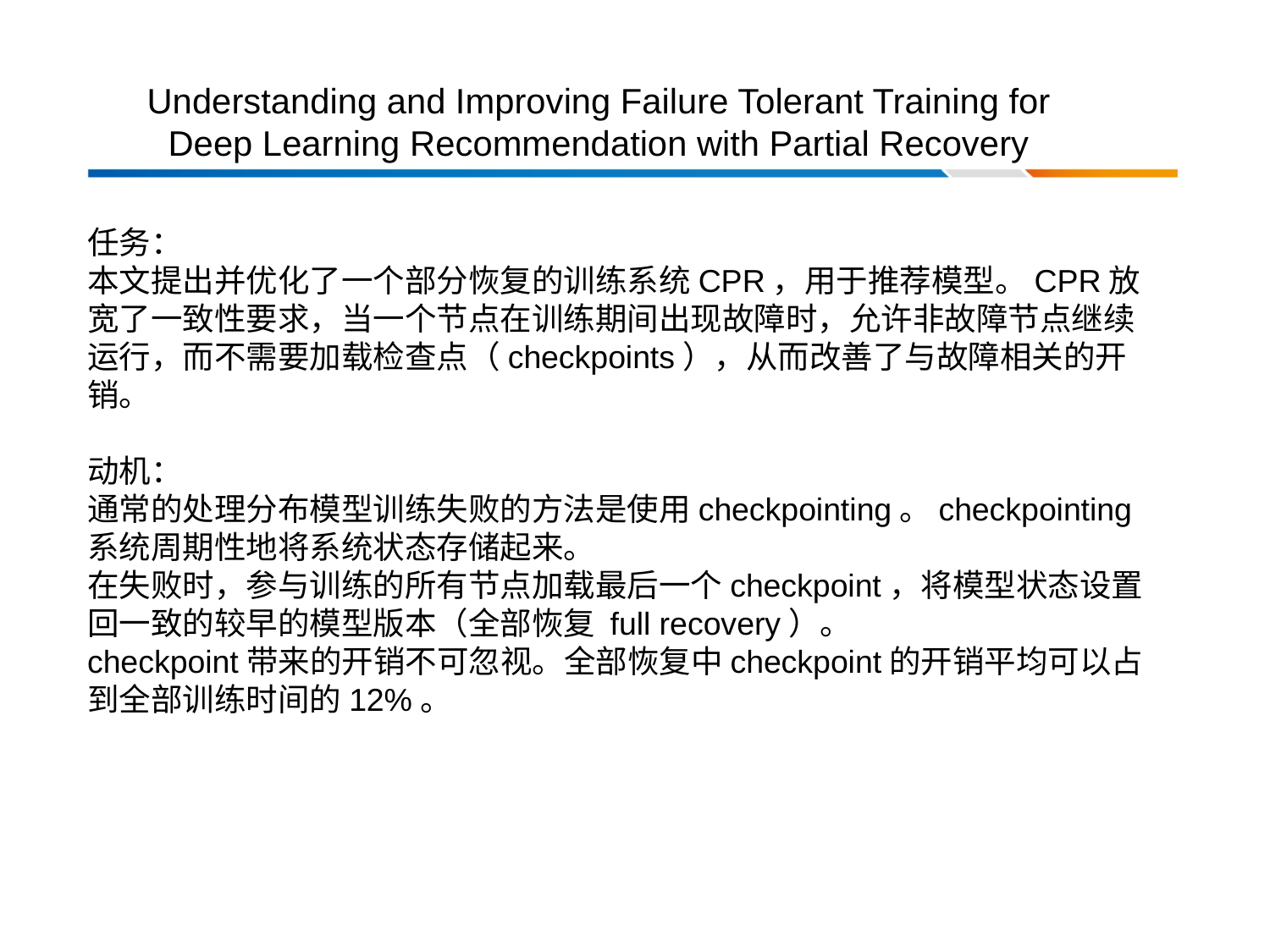

# Understanding and Improving Failure Tolerant Training for Deep Learning Recommendation with Partial Recovery
任务：
本文提出并优化了一个部分恢复的训练系统CPR，用于推荐模型。CPR放宽了一致性要求，当一个节点在训练期间出现故障时，允许非故障节点继续运行，而不需要加载检查点（checkpoints），从而改善了与故障相关的开销。

动机：
通常的处理分布模型训练失败的方法是使用checkpointing。checkpointing系统周期性地将系统状态存储起来。
在失败时，参与训练的所有节点加载最后一个checkpoint，将模型状态设置回一致的较早的模型版本（全部恢复 full recovery）。
checkpoint带来的开销不可忽视。全部恢复中checkpoint的开销平均可以占到全部训练时间的12%。